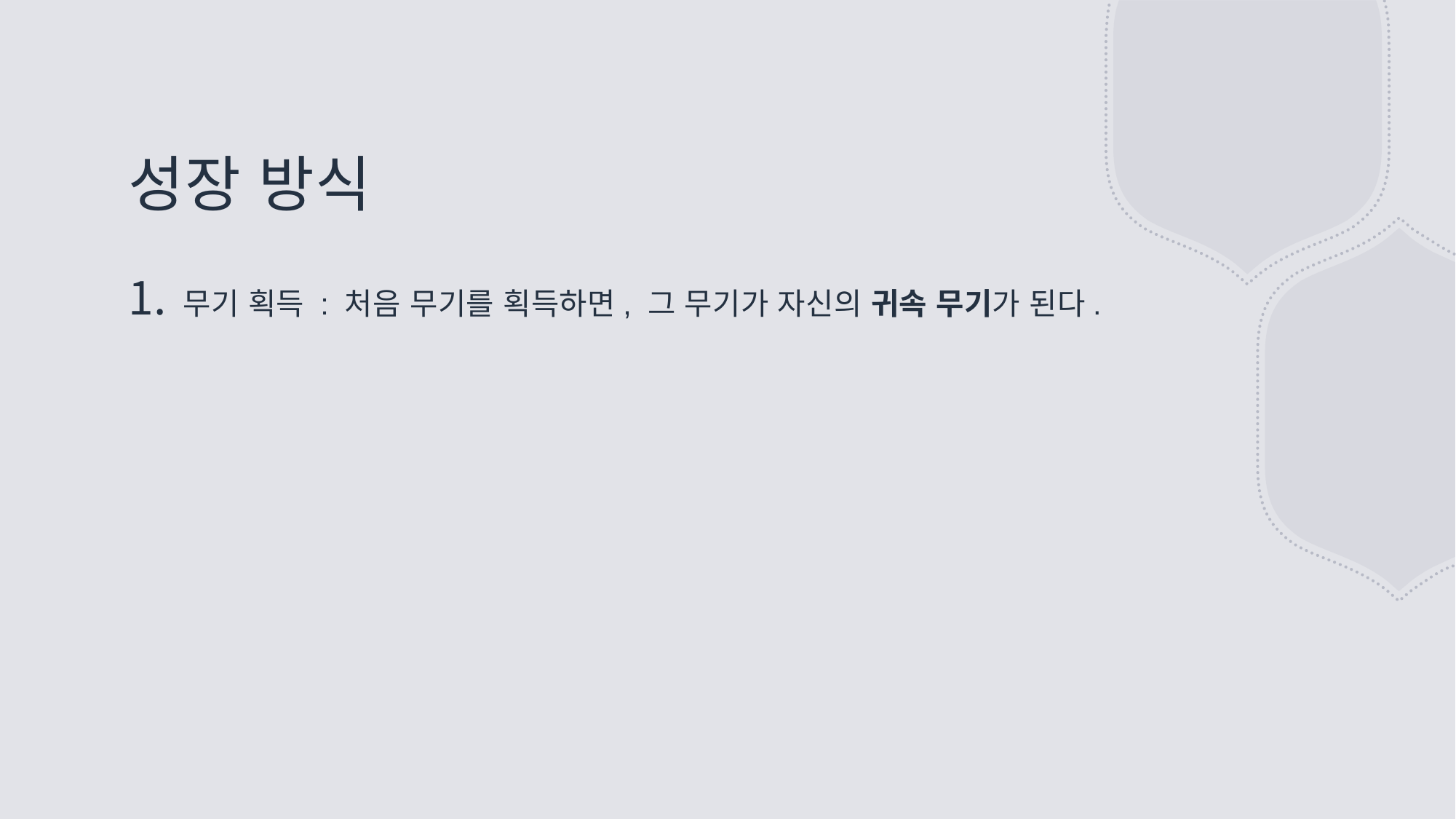

# 성장 방식
무기 획득 : 처음 무기를 획득하면, 그 무기가 자신의 귀속 무기가 된다.